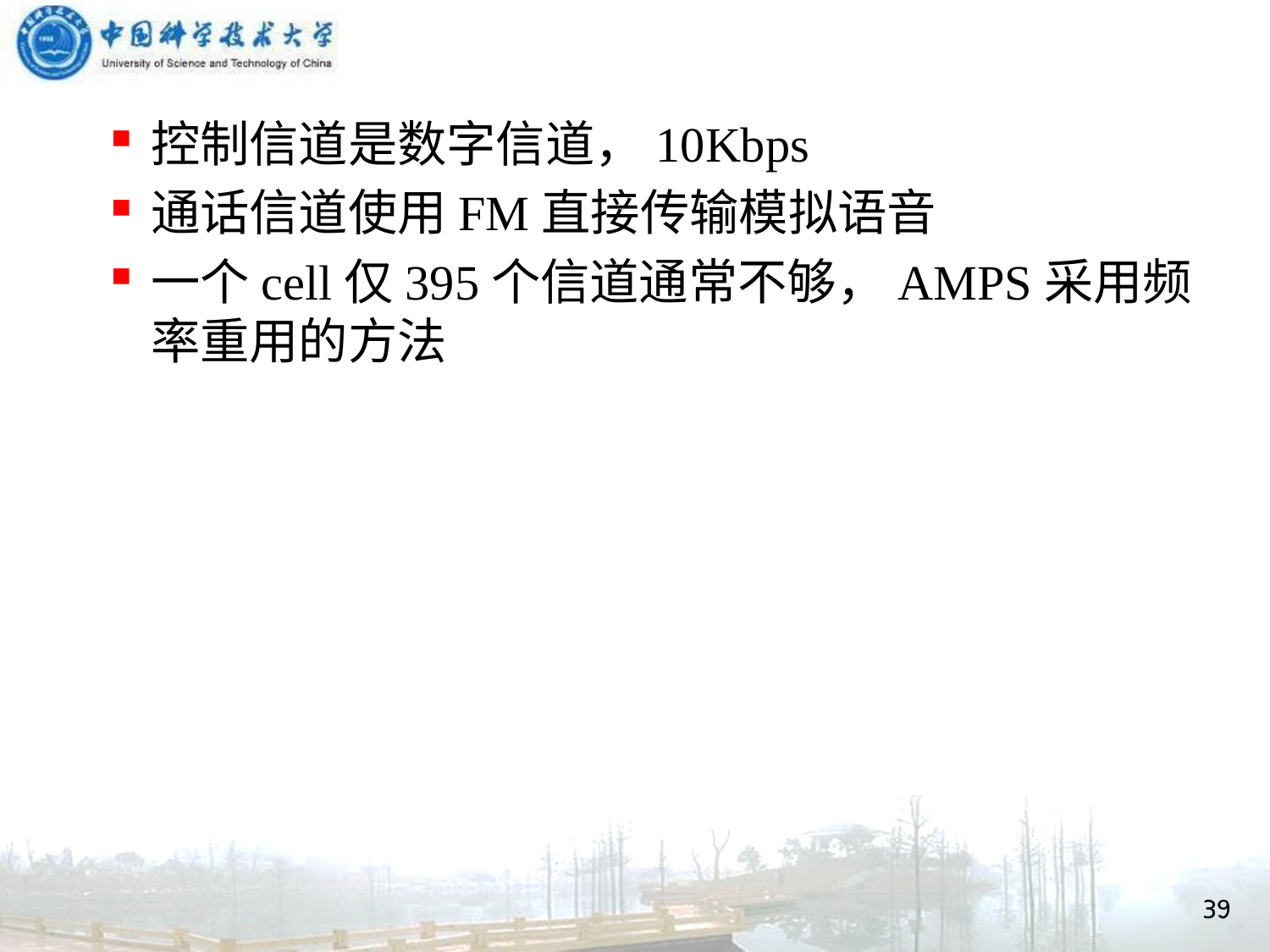

控制信道是数字信道，10Kbps
通话信道使用FM直接传输模拟语音
一个cell仅395个信道通常不够，AMPS采用频率重用的方法
39